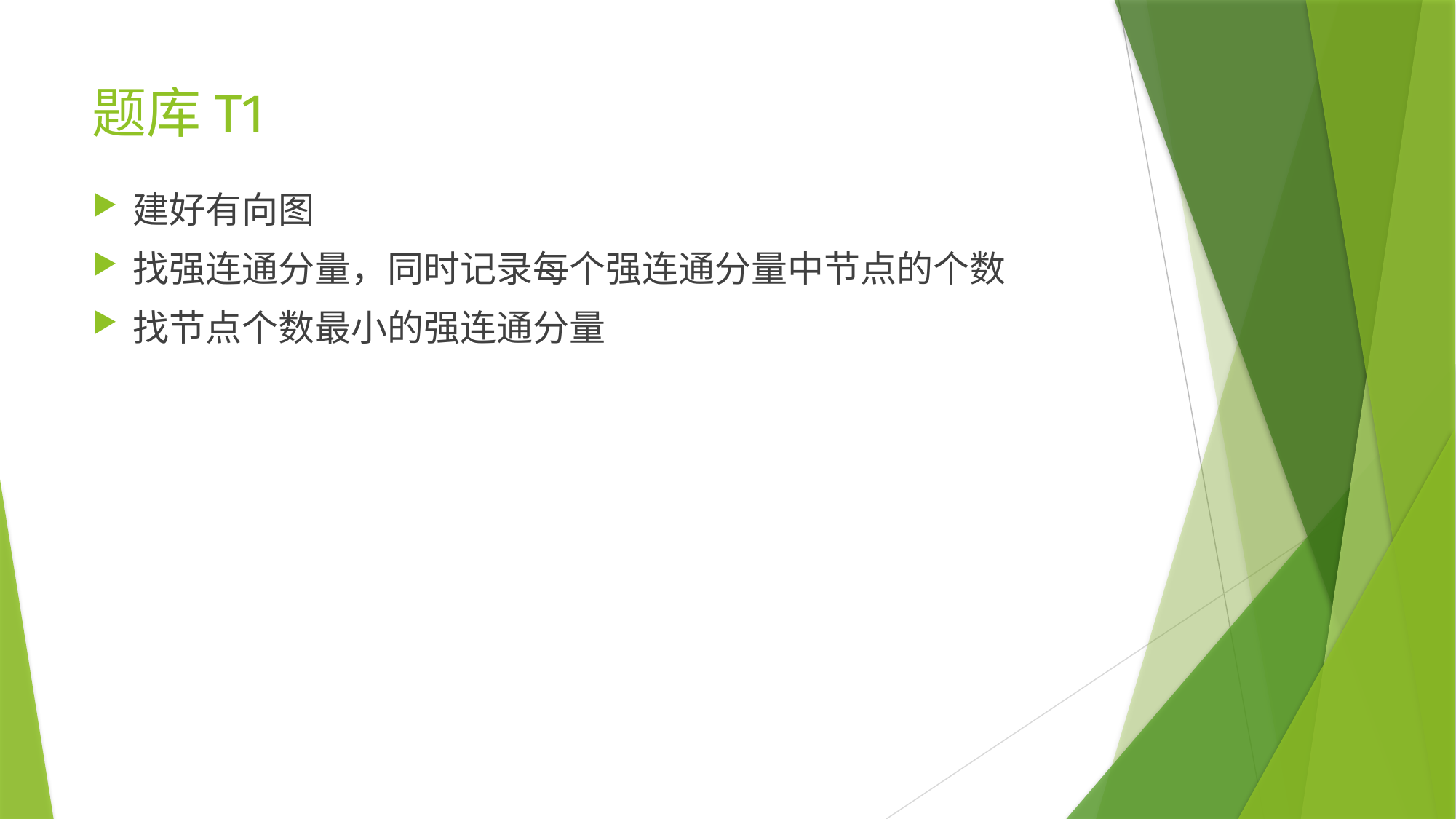

# 题库T1
建好有向图
找强连通分量，同时记录每个强连通分量中节点的个数
找节点个数最小的强连通分量